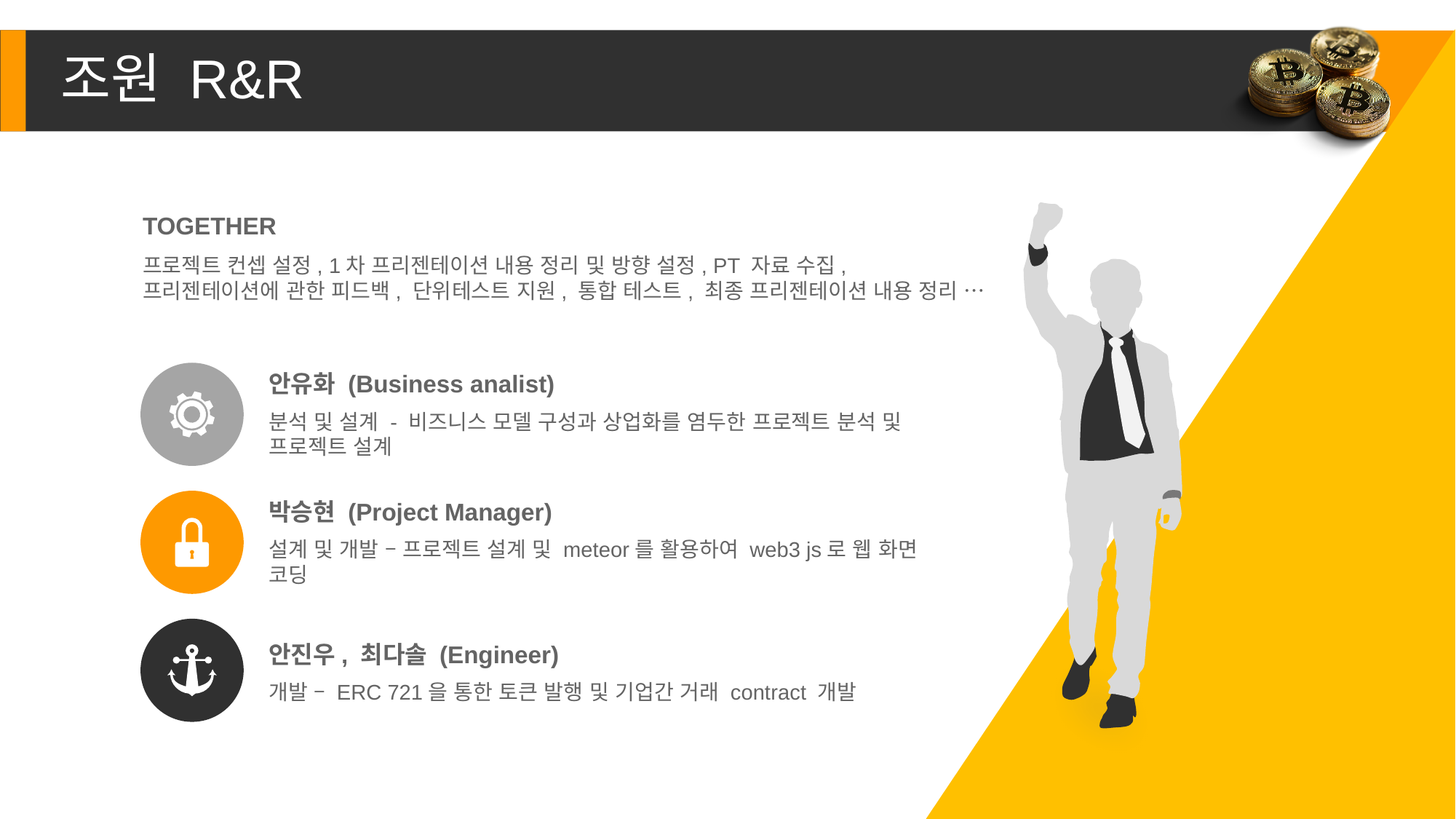

조원 R&R

TOGETHER
프로젝트 컨셉 설정, 1차 프리젠테이션 내용 정리 및 방향 설정, PT 자료 수집, 프리젠테이션에 관한 피드백, 단위테스트 지원, 통합 테스트, 최종 프리젠테이션 내용 정리 …

안유화 (Business analist)
분석 및 설계 - 비즈니스 모델 구성과 상업화를 염두한 프로젝트 분석 및 프로젝트 설계

박승현 (Project Manager)
설계 및 개발 – 프로젝트 설계 및 meteor를 활용하여 web3 js로 웹 화면 코딩

안진우, 최다솔 (Engineer)
개발 – ERC 721을 통한 토큰 발행 및 기업간 거래 contract 개발